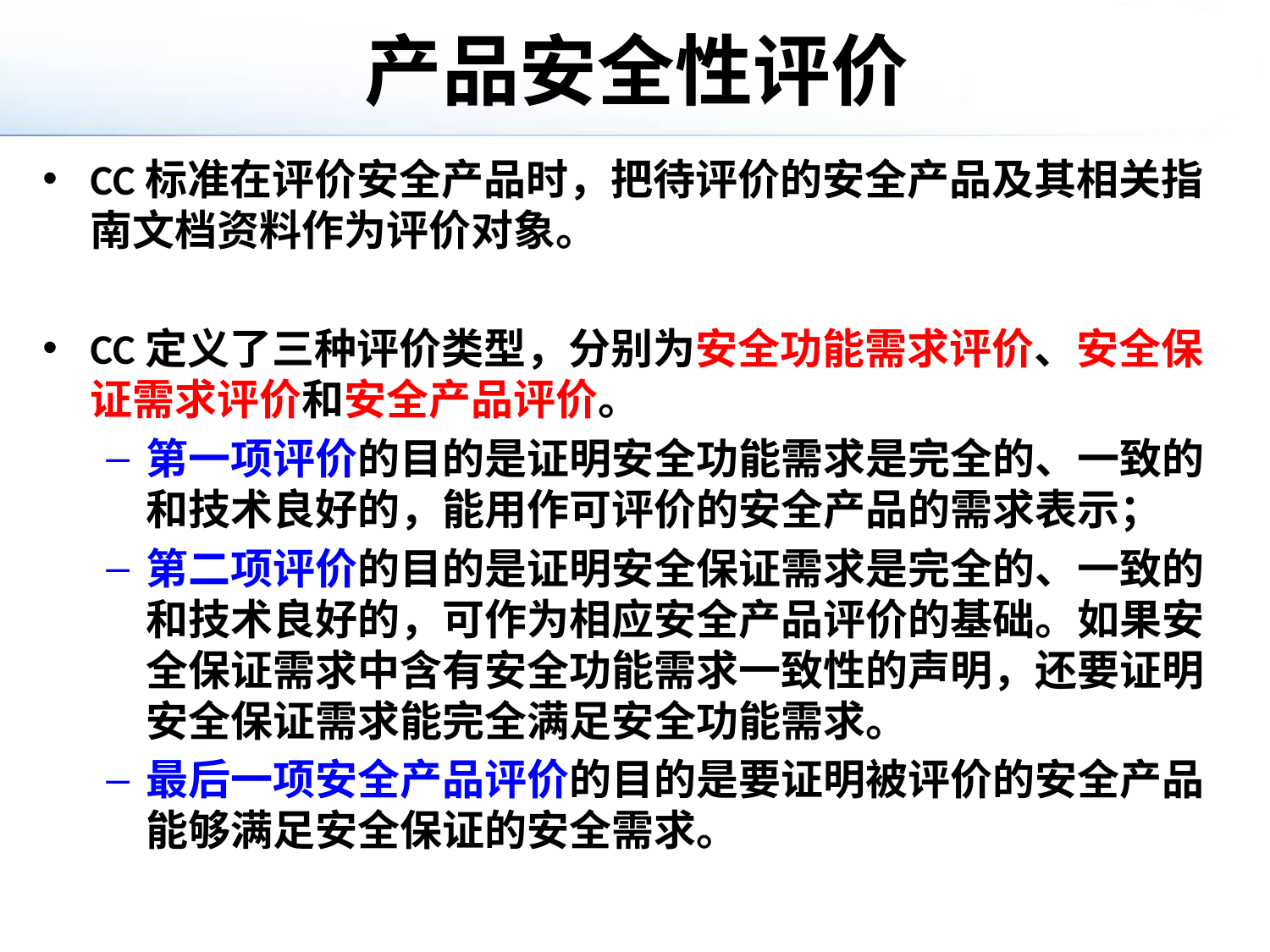

# 产品安全性评价
CC标准在评价安全产品时，把待评价的安全产品及其相关指南文档资料作为评价对象。

CC定义了三种评价类型，分别为安全功能需求评价、安全保证需求评价和安全产品评价。
第一项评价的目的是证明安全功能需求是完全的、一致的和技术良好的，能用作可评价的安全产品的需求表示；
第二项评价的目的是证明安全保证需求是完全的、一致的和技术良好的，可作为相应安全产品评价的基础。如果安全保证需求中含有安全功能需求一致性的声明，还要证明安全保证需求能完全满足安全功能需求。
最后一项安全产品评价的目的是要证明被评价的安全产品能够满足安全保证的安全需求。